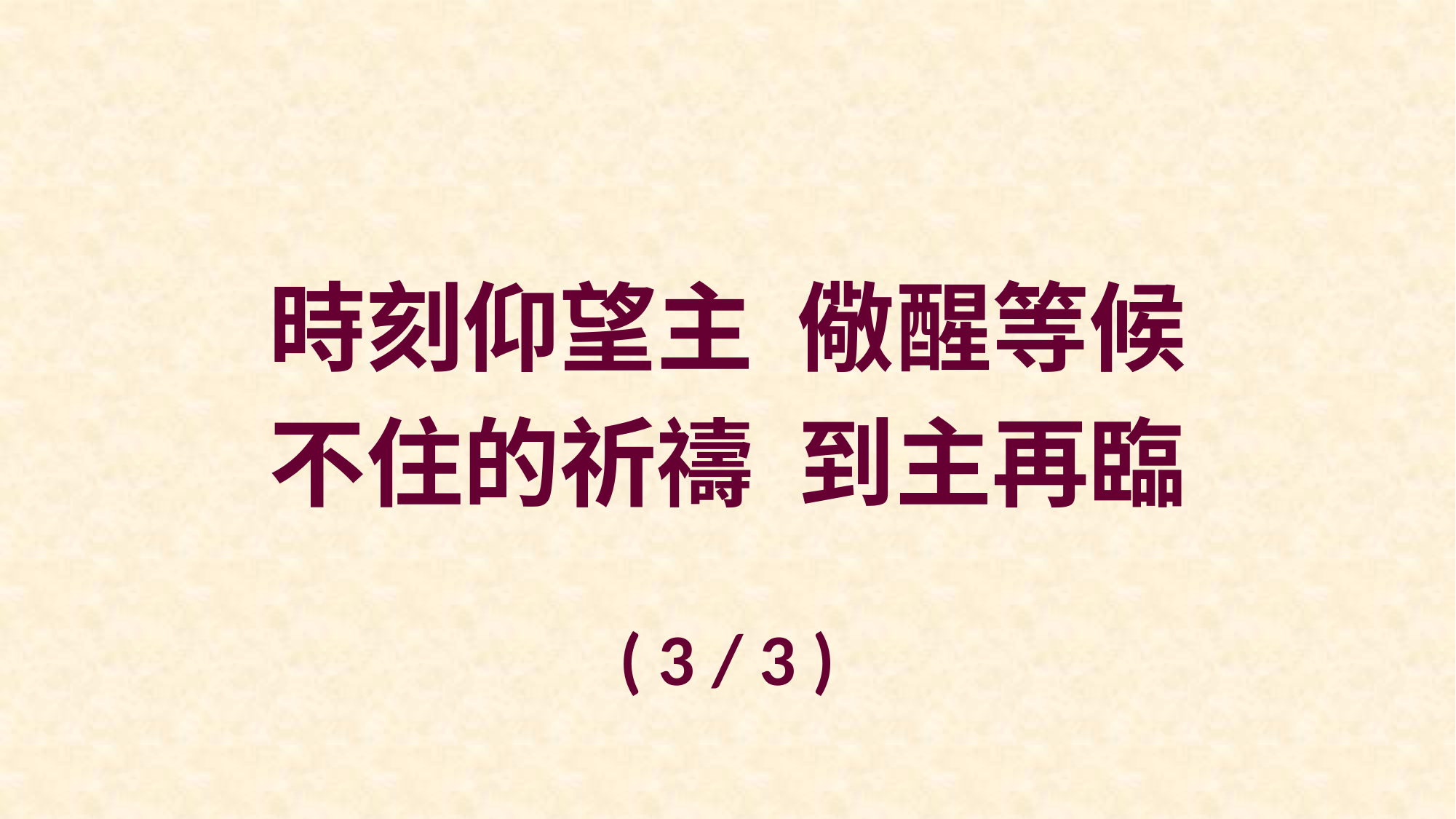

時刻仰望主  儆醒等候
不住的祈禱  到主再臨
( 3 / 3 )